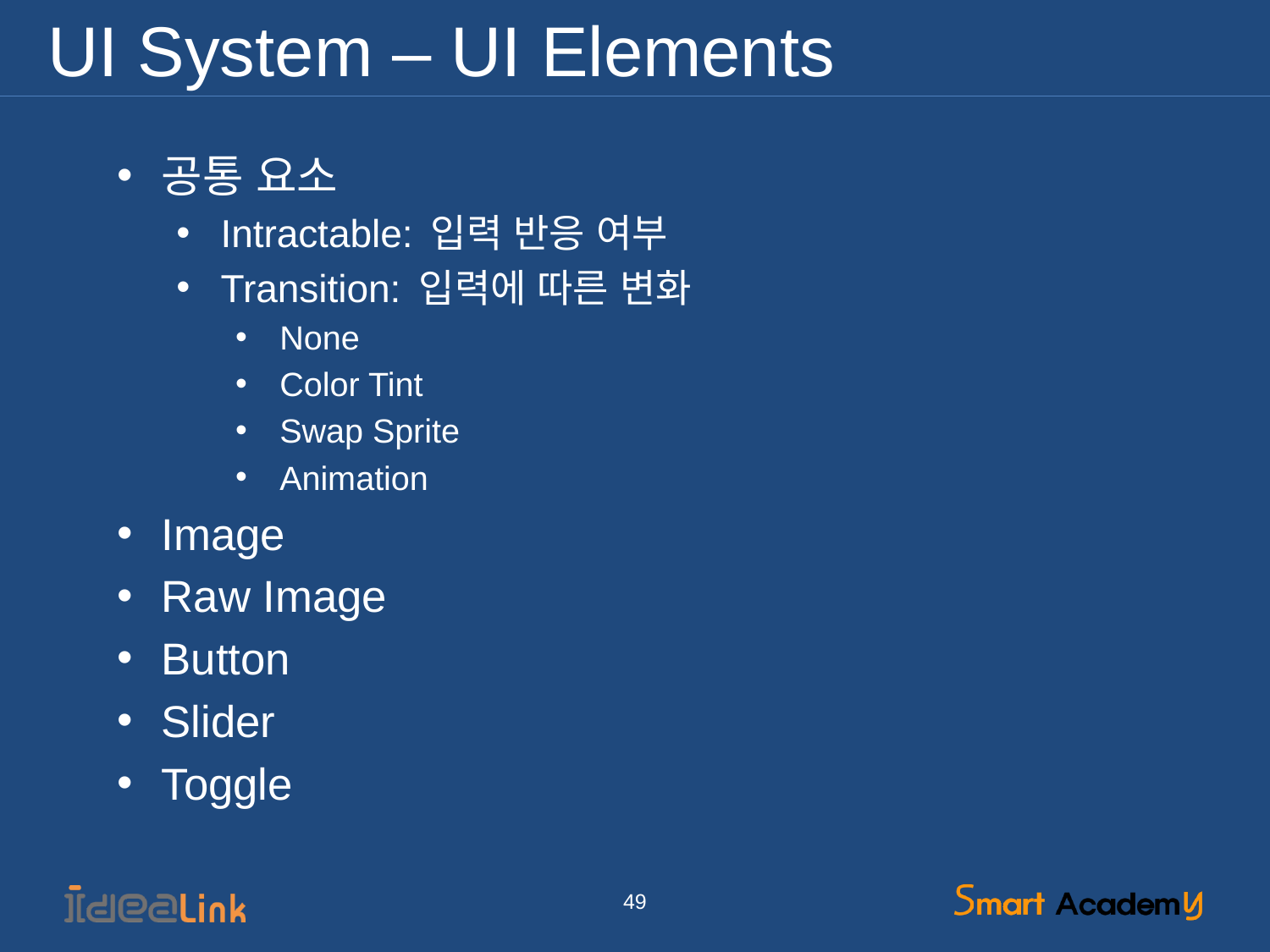

# UI System – UI Elements
공통 요소
Intractable: 입력 반응 여부
Transition: 입력에 따른 변화
None
Color Tint
Swap Sprite
Animation
Image
Raw Image
Button
Slider
Toggle

49